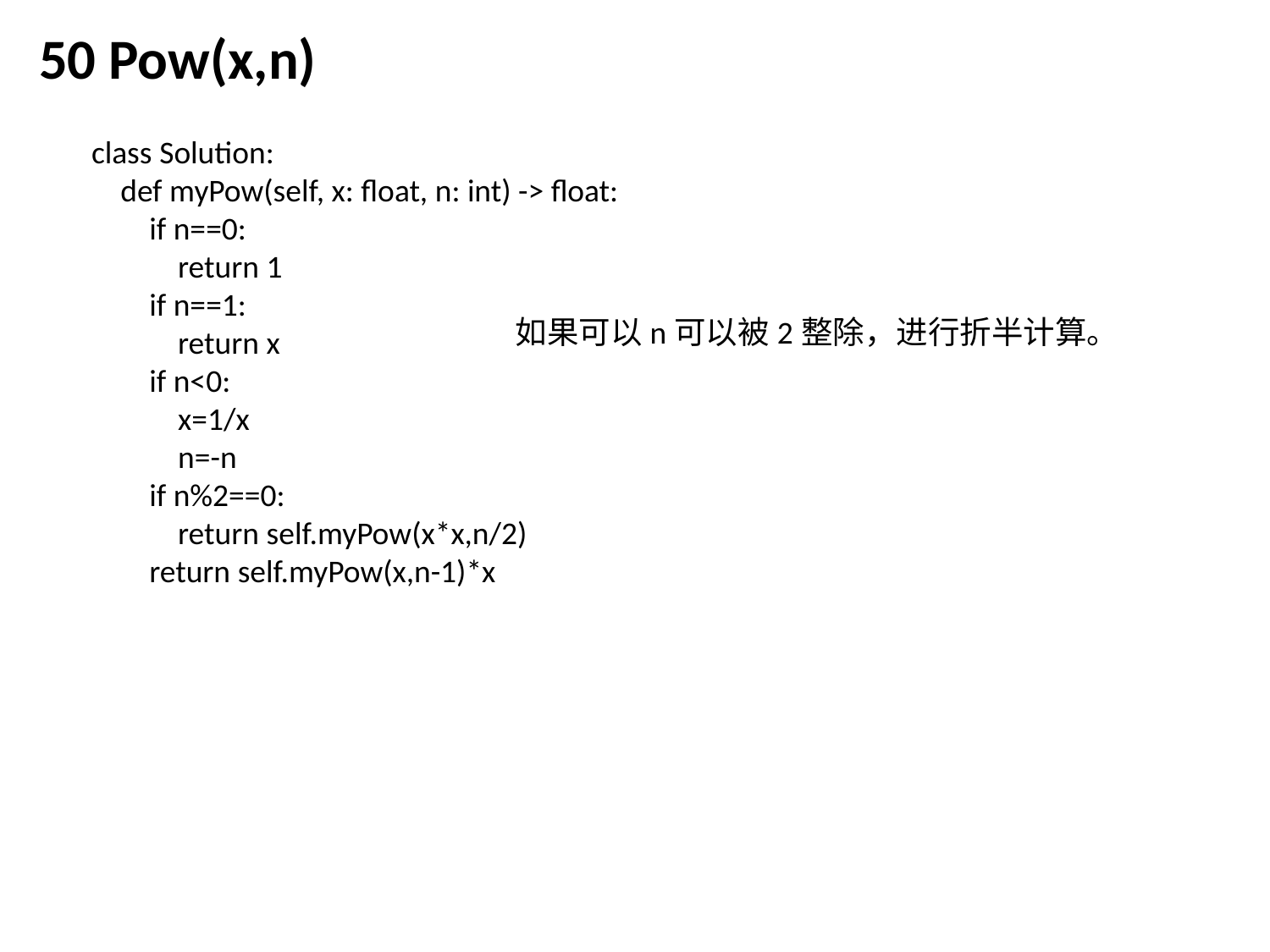

50 Pow(x,n)
class Solution:
    def myPow(self, x: float, n: int) -> float:
        if n==0:
            return 1
        if n==1:
            return x
        if n<0:
            x=1/x
            n=-n
        if n%2==0:
            return self.myPow(x*x,n/2)
        return self.myPow(x,n-1)*x
如果可以n可以被2整除，进行折半计算。